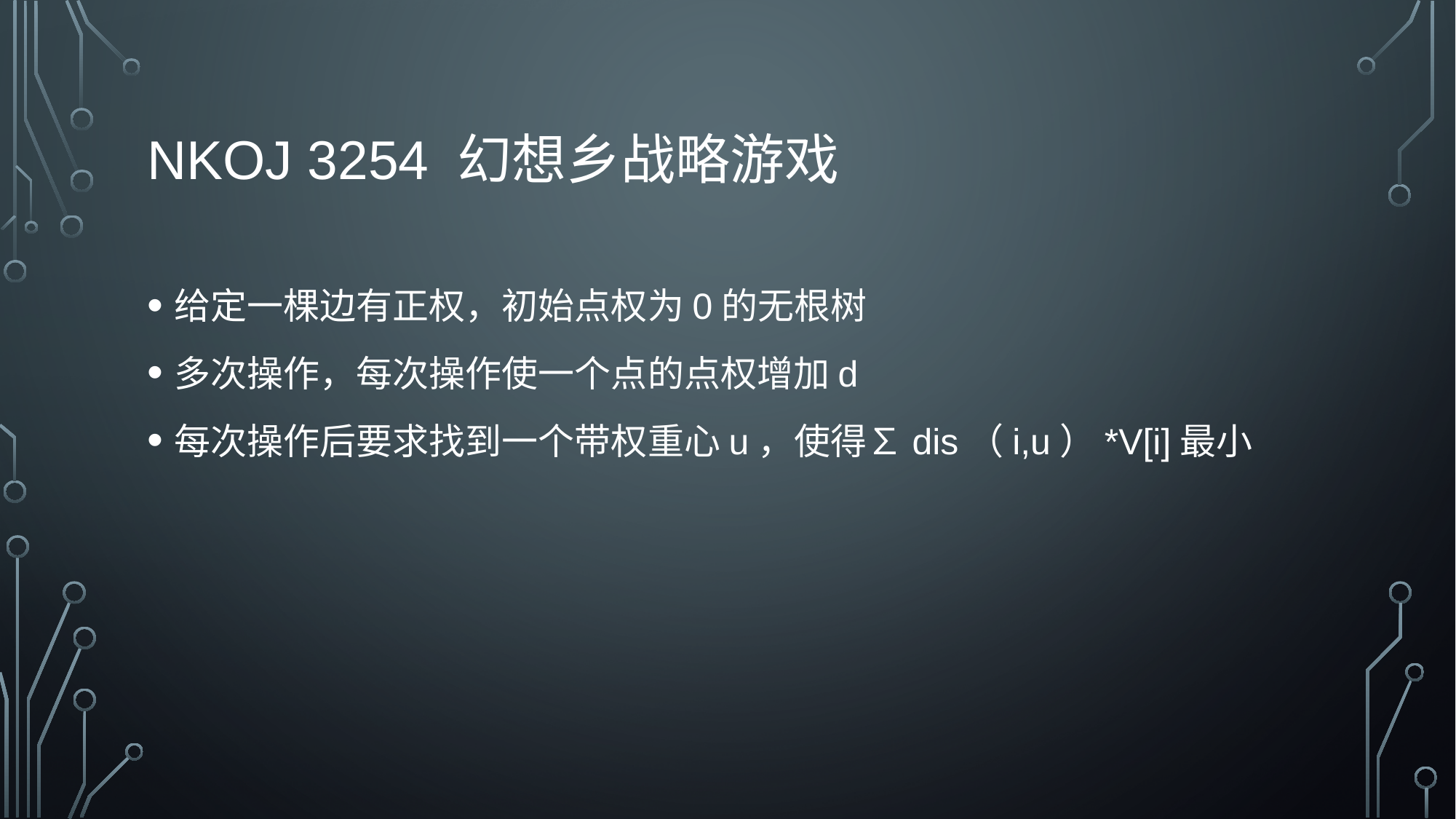

# NKOJ 3254 幻想乡战略游戏
给定一棵边有正权，初始点权为0的无根树
多次操作，每次操作使一个点的点权增加d
每次操作后要求找到一个带权重心u，使得∑dis（i,u）*V[i]最小